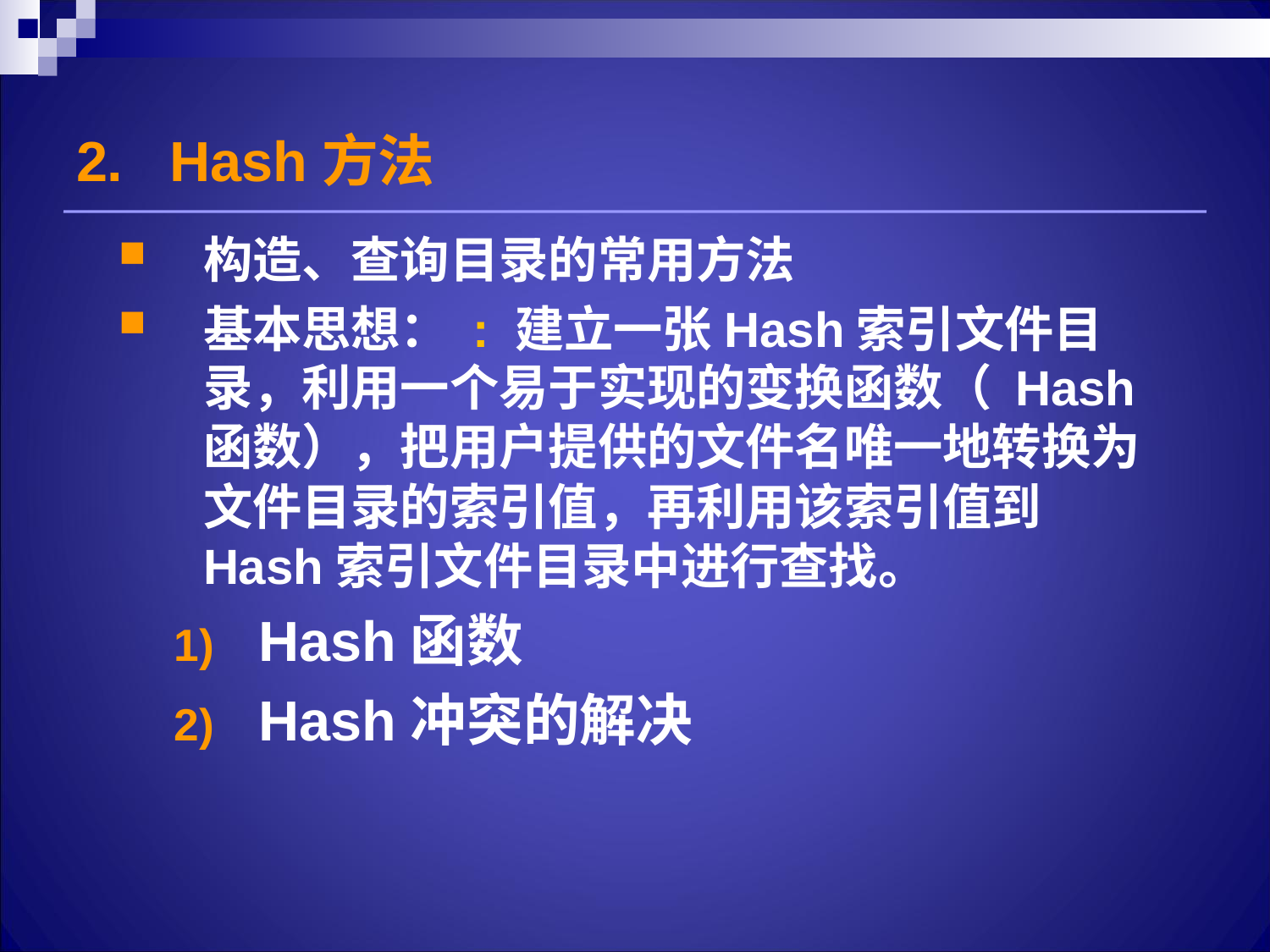

# 2.   Hash方法
构造、查询目录的常用方法
基本思想： : 建立一张Hash索引文件目录，利用一个易于实现的变换函数（ Hash函数），把用户提供的文件名唯一地转换为文件目录的索引值，再利用该索引值到Hash索引文件目录中进行查找。
Hash函数
Hash冲突的解决